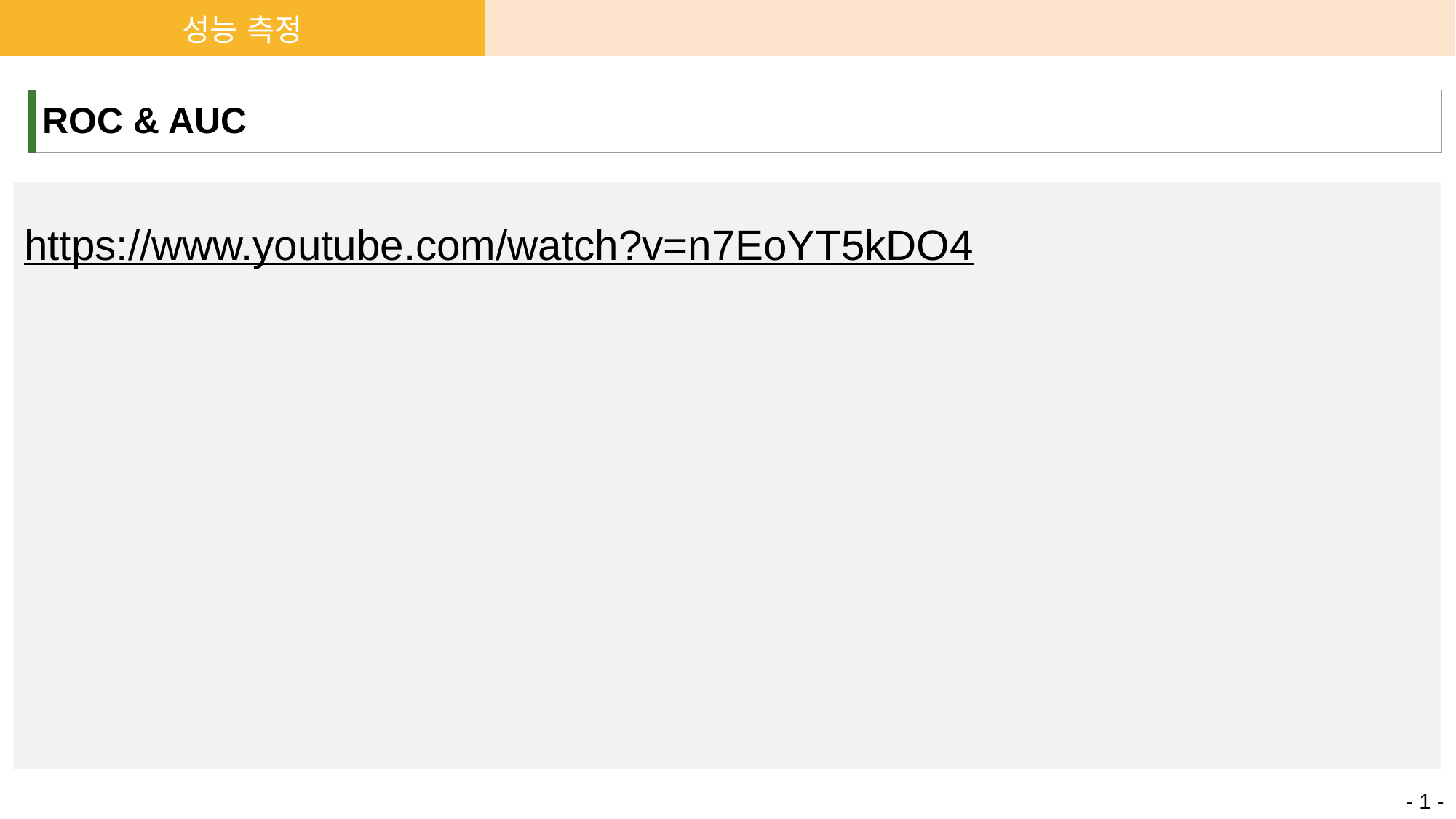

| 성능 측정 |  |  |  |
| --- | --- | --- | --- |
| ROC & AUC |
| --- |
https://www.youtube.com/watch?v=n7EoYT5kDO4
- 1 -